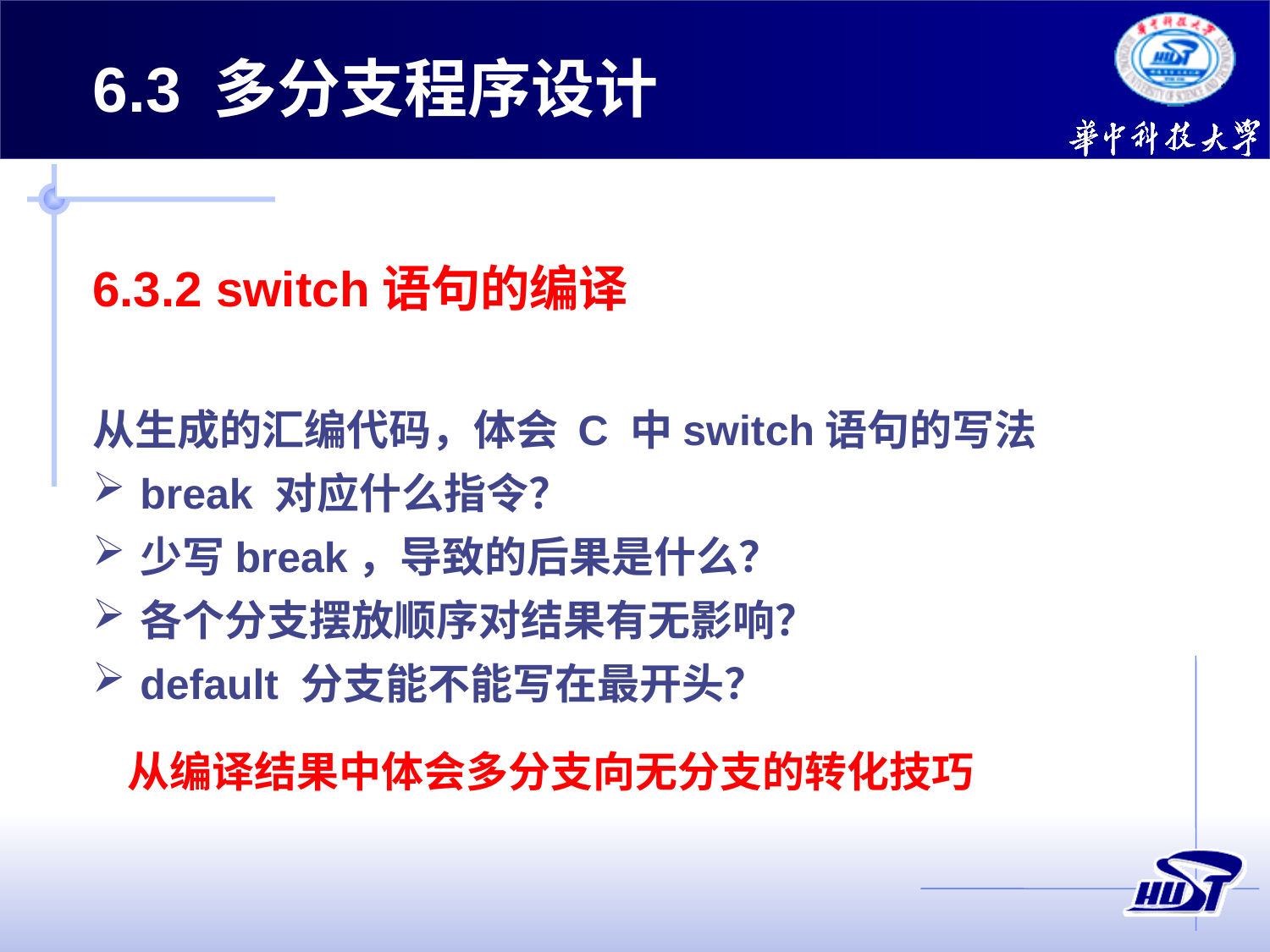

6.3 多分支程序设计
6.3.2 switch语句的编译

从生成的汇编代码，体会 C 中switch语句的写法
break 对应什么指令？
少写break，导致的后果是什么？
各个分支摆放顺序对结果有无影响？
default 分支能不能写在最开头？
从编译结果中体会多分支向无分支的转化技巧